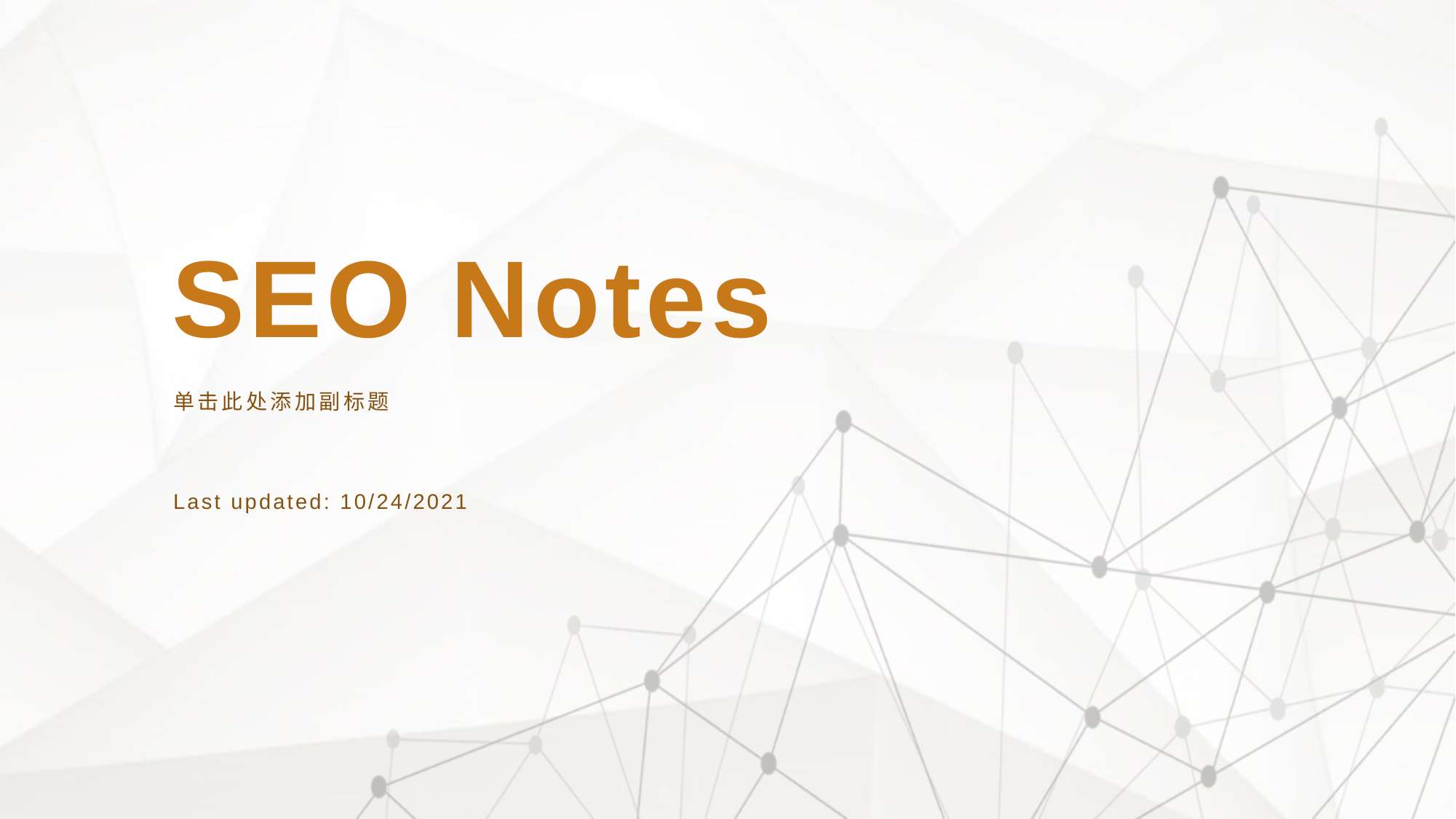

# SEO Notes
单击此处添加副标题
Last updated: 10/24/2021